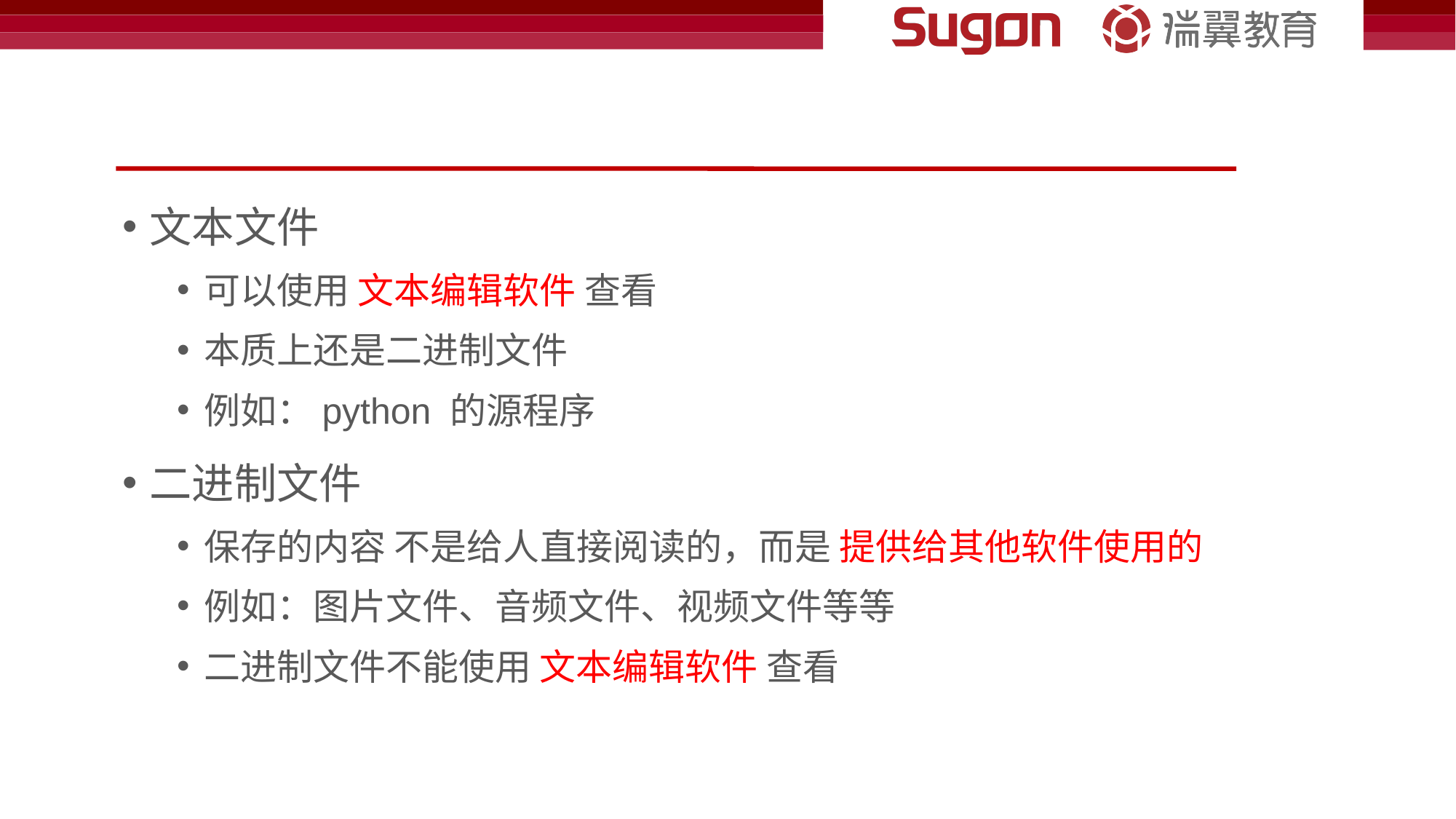

#
文本文件
可以使用 文本编辑软件 查看
本质上还是二进制文件
例如：python 的源程序
二进制文件
保存的内容 不是给人直接阅读的，而是 提供给其他软件使用的
例如：图片文件、音频文件、视频文件等等
二进制文件不能使用 文本编辑软件 查看